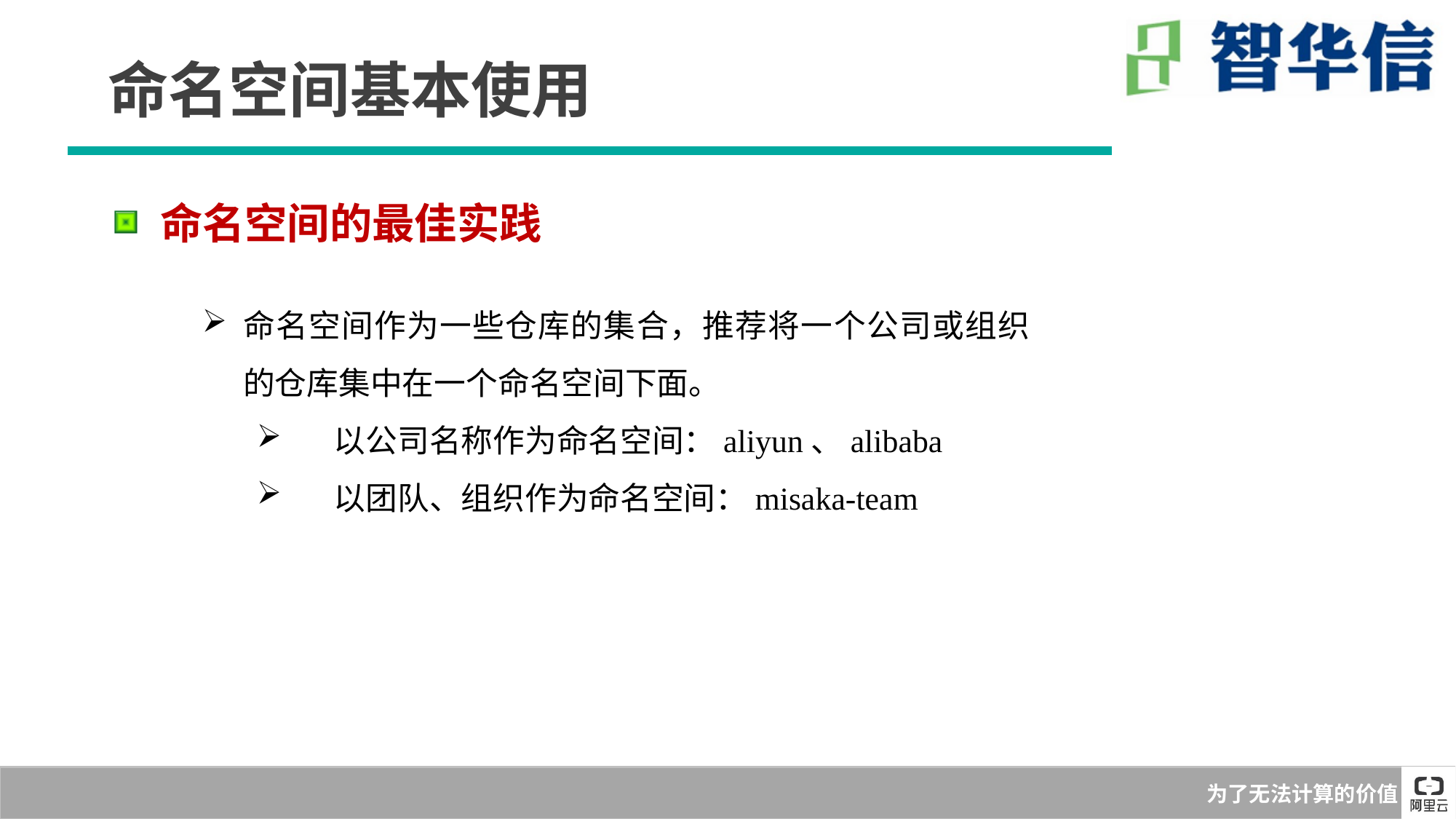

命名空间基本使用
 命名空间的最佳实践
命名空间作为一些仓库的集合，推荐将一个公司或组织的仓库集中在一个命名空间下面。
    以公司名称作为命名空间：aliyun、alibaba
    以团队、组织作为命名空间：misaka-team